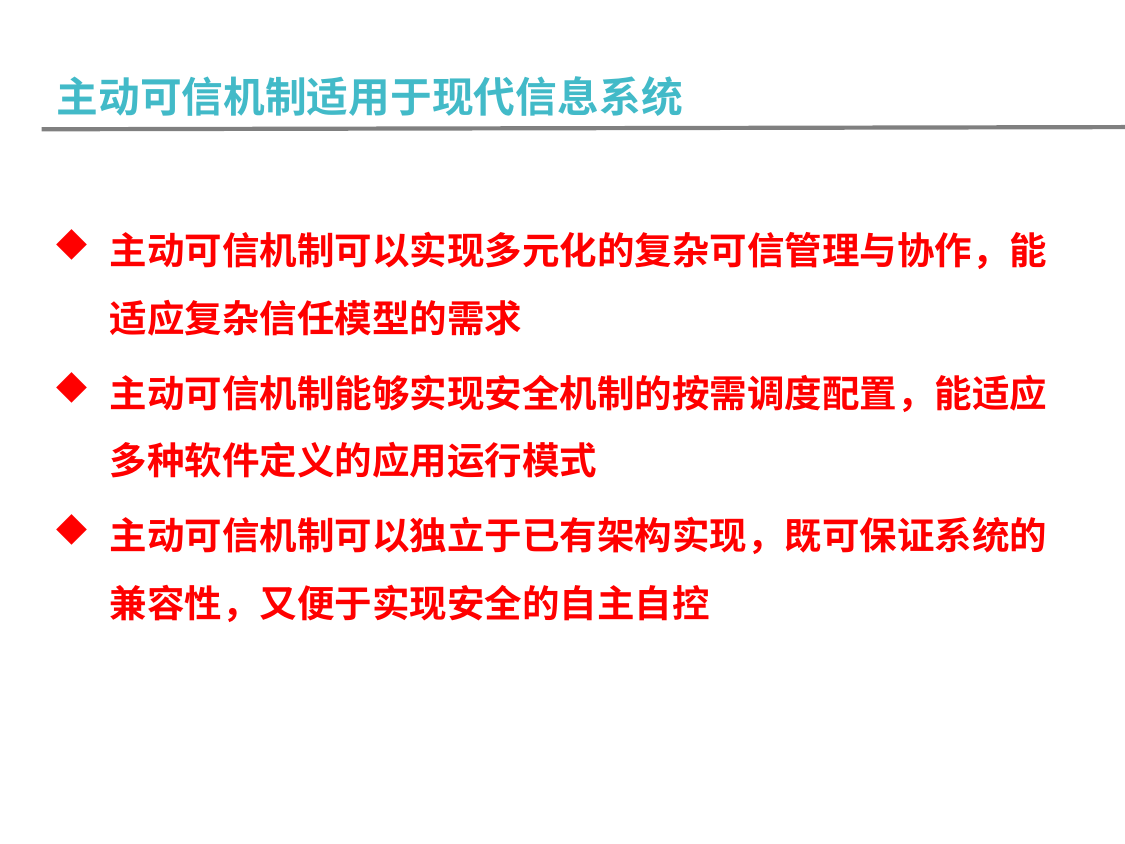

主动可信机制适用于现代信息系统
主动可信机制适用于现代信息系统
主动可信机制可以实现多元化的复杂可信管理与协作，能适应复杂信任模型的需求
主动可信机制能够实现安全机制的按需调度配置，能适应多种软件定义的应用运行模式
主动可信机制可以独立于已有架构实现，既可保证系统的兼容性，又便于实现安全的自主自控

可信计算北京市重点实验室
*
*